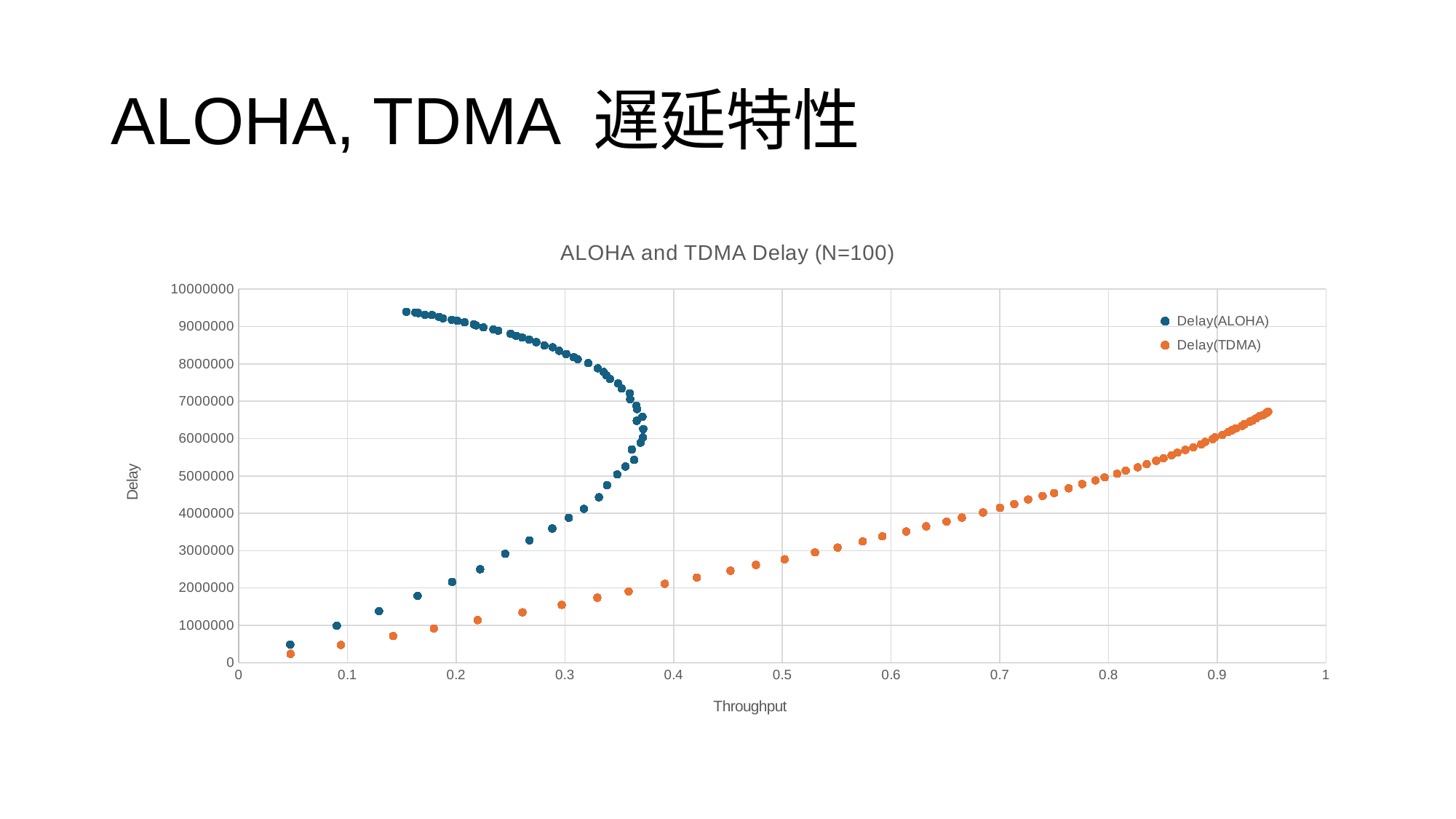

# ALOHA, TDMA 遅延特性

### Chart: ALOHA and TDMA Delay (N=100)

| Category |  Delay(ALOHA) |  Delay(TDMA) |
|---|---|---|